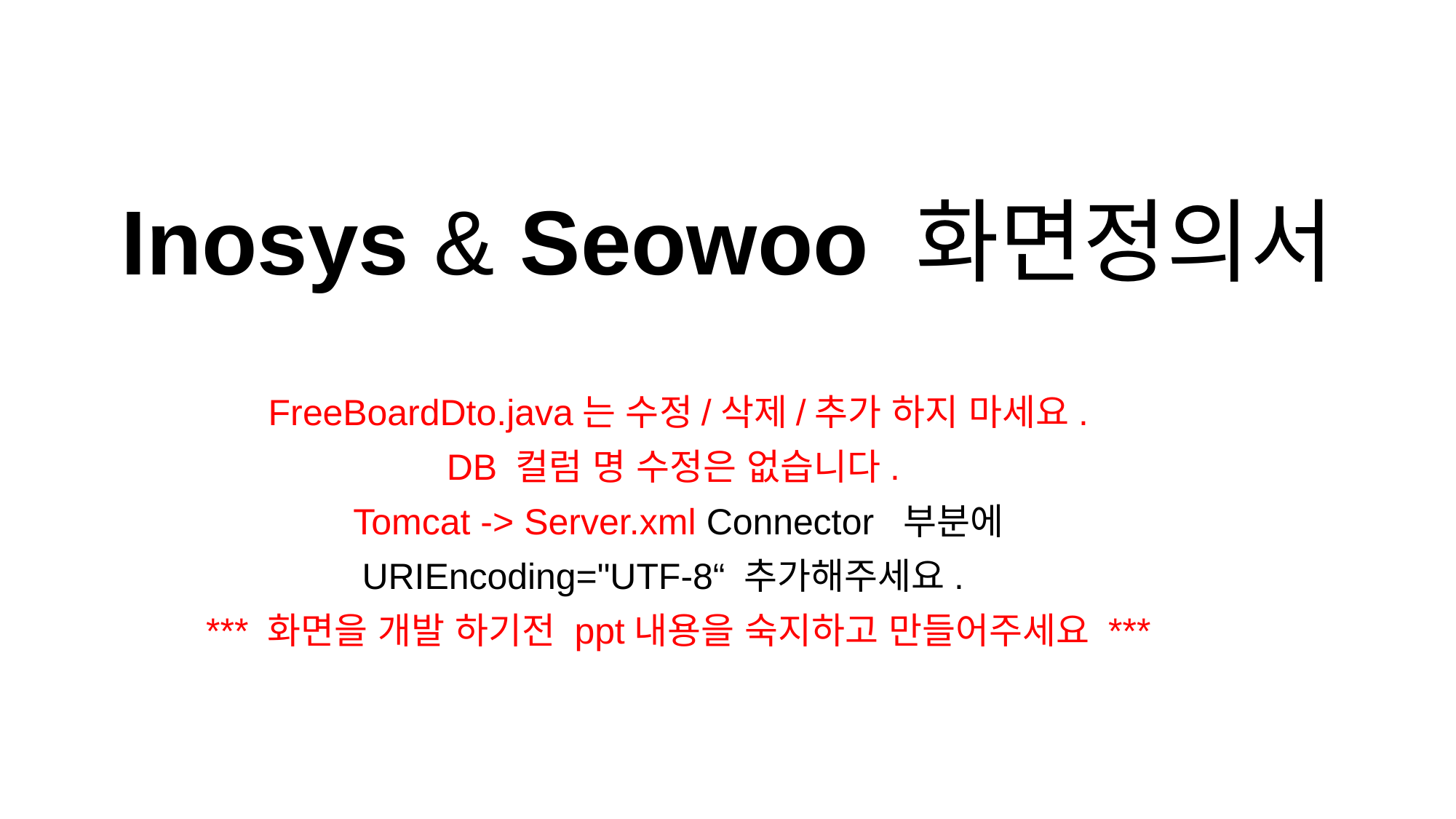

# Inosys & Seowoo 화면정의서
FreeBoardDto.java는 수정/삭제/추가 하지 마세요.
DB 컬럼 명 수정은 없습니다.
Tomcat -> Server.xml Connector  부분에
URIEncoding="UTF-8“ 추가해주세요.
*** 화면을 개발 하기전 ppt내용을 숙지하고 만들어주세요 ***